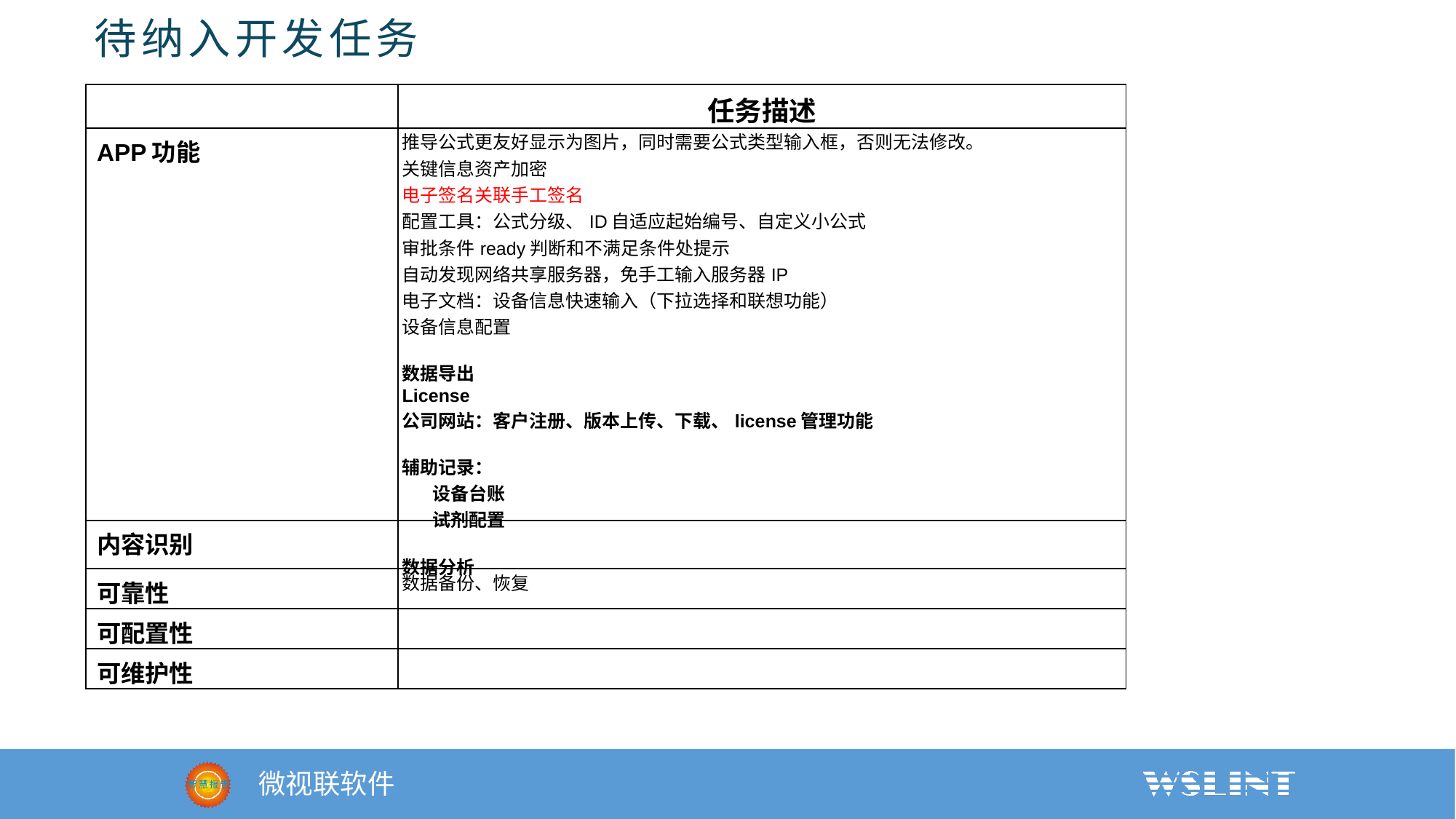

待纳入开发任务
|  | 任务描述 |
| --- | --- |
| APP功能 | 推导公式更友好显示为图片，同时需要公式类型输入框，否则无法修改。 关键信息资产加密 电子签名关联手工签名 配置工具：公式分级、ID自适应起始编号、自定义小公式 审批条件ready判断和不满足条件处提示 自动发现网络共享服务器，免手工输入服务器IP 电子文档：设备信息快速输入（下拉选择和联想功能） 设备信息配置 数据导出 License 公司网站：客户注册、版本上传、下载、license管理功能 辅助记录： 设备台账 试剂配置 数据分析 |
| 内容识别 |  |
| 可靠性 | 数据备份、恢复 |
| 可配置性 |  |
| 可维护性 |  |